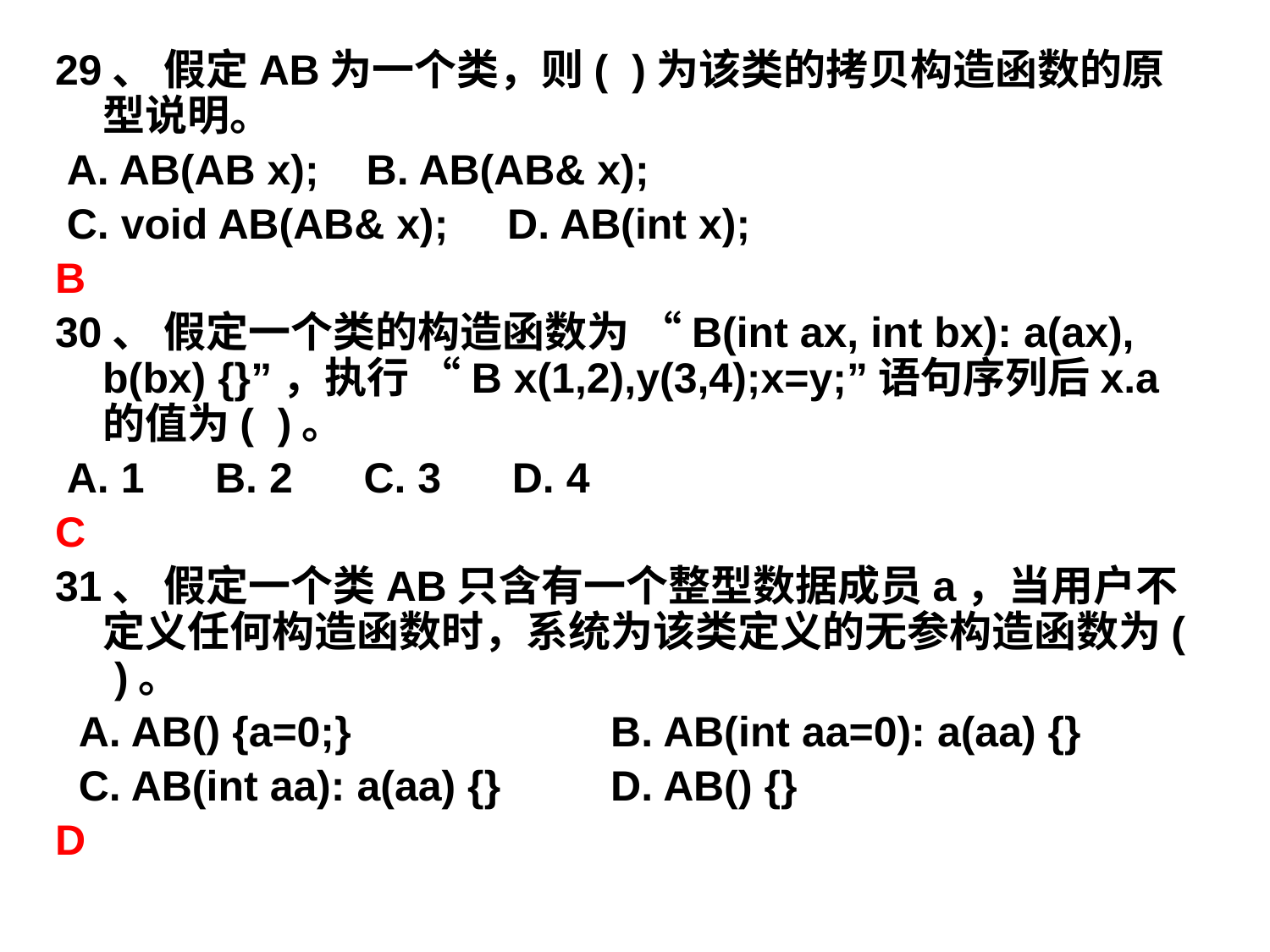

29、 假定AB为一个类，则(  )为该类的拷贝构造函数的原型说明。
 A. AB(AB x);    B. AB(AB& x);
 C. void AB(AB& x);     D. AB(int x);
B
30、 假定一个类的构造函数为 “B(int ax, int bx): a(ax), b(bx) {}”，执行 “B x(1,2),y(3,4);x=y;”语句序列后x.a的值为(  )。
 A. 1      B. 2      C. 3      D. 4
C
31、 假定一个类AB只含有一个整型数据成员a，当用户不定义任何构造函数时，系统为该类定义的无参构造函数为(  )。
  A. AB() {a=0;}            	B. AB(int aa=0): a(aa) {}
  C. AB(int aa): a(aa) {}   	D. AB() {}
D